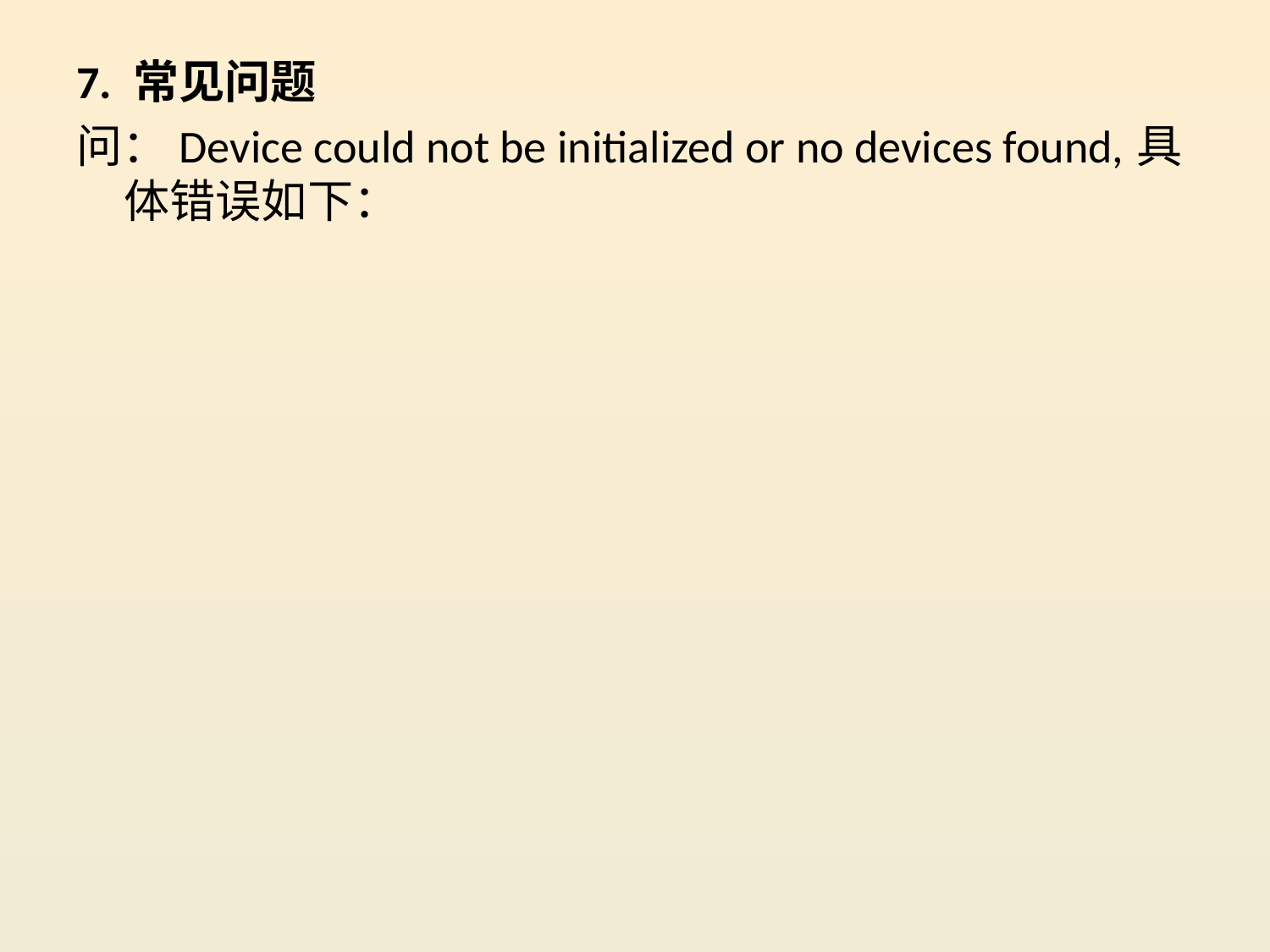

7. 常见问题
问：Device could not be initialized or no devices found,具体错误如下：